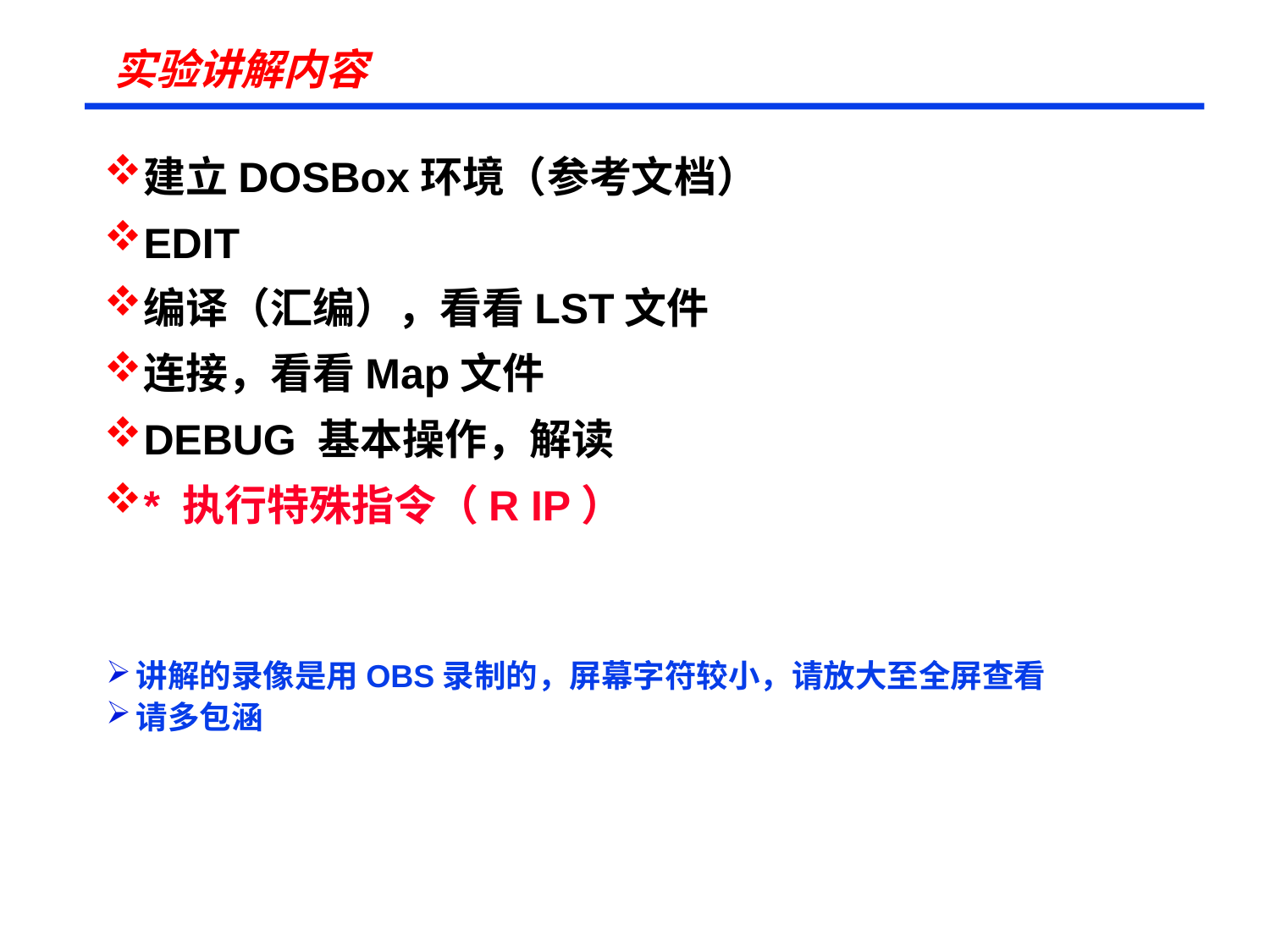

# 实验讲解内容
建立DOSBox环境（参考文档）
EDIT
编译（汇编），看看LST文件
连接，看看Map文件
DEBUG 基本操作，解读
* 执行特殊指令（R IP）
讲解的录像是用OBS录制的，屏幕字符较小，请放大至全屏查看
请多包涵